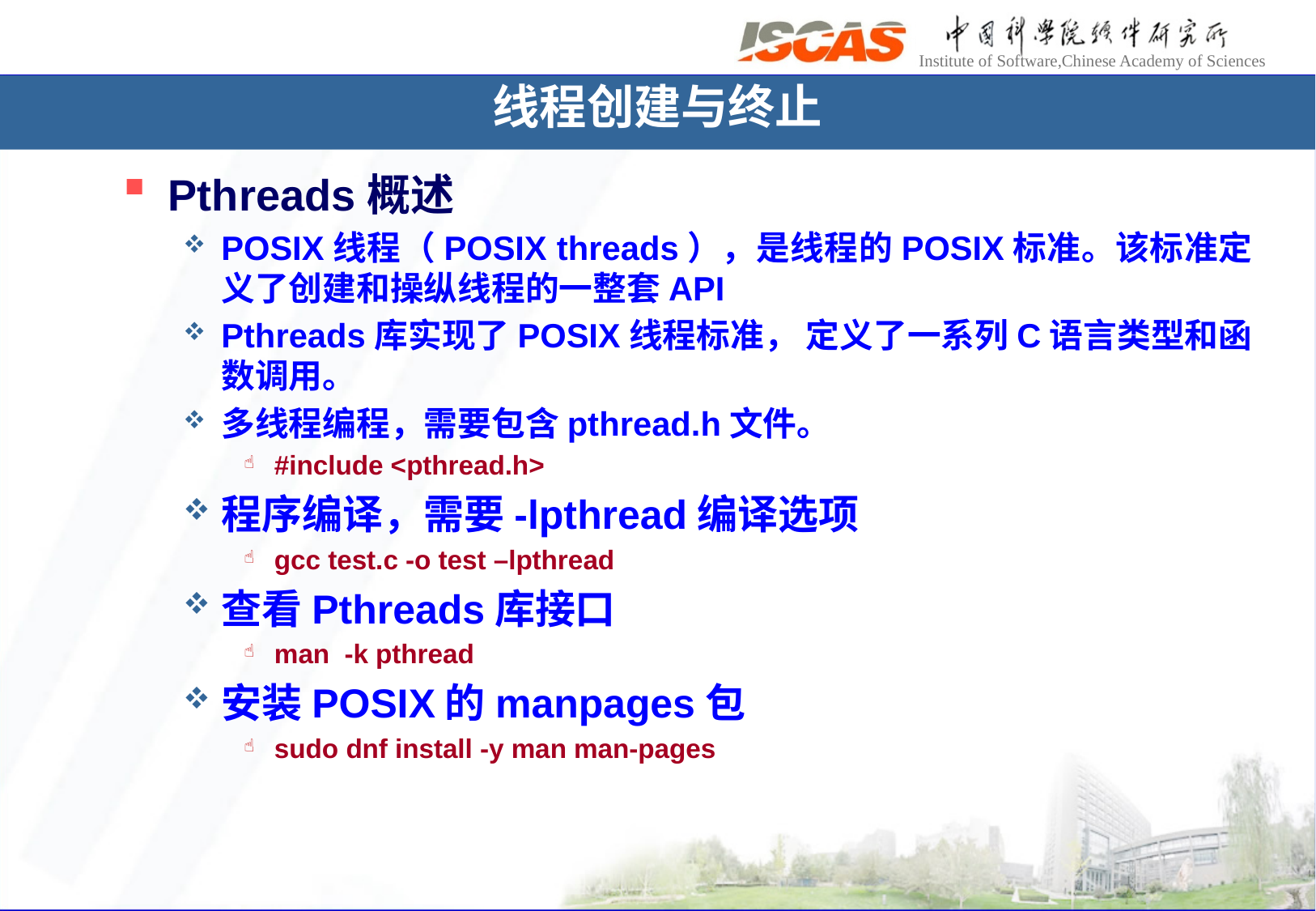

# 线程创建与终止
Pthreads概述
POSIX线程（POSIX threads），是线程的POSIX标准。该标准定义了创建和操纵线程的一整套API
Pthreads库实现了POSIX线程标准， 定义了一系列C语言类型和函数调用。
多线程编程，需要包含pthread.h文件。
#include <pthread.h>
程序编译，需要-lpthread编译选项
gcc test.c -o test –lpthread
查看Pthreads库接口
man  -k pthread
安装POSIX的manpages包
sudo dnf install -y man man-pages